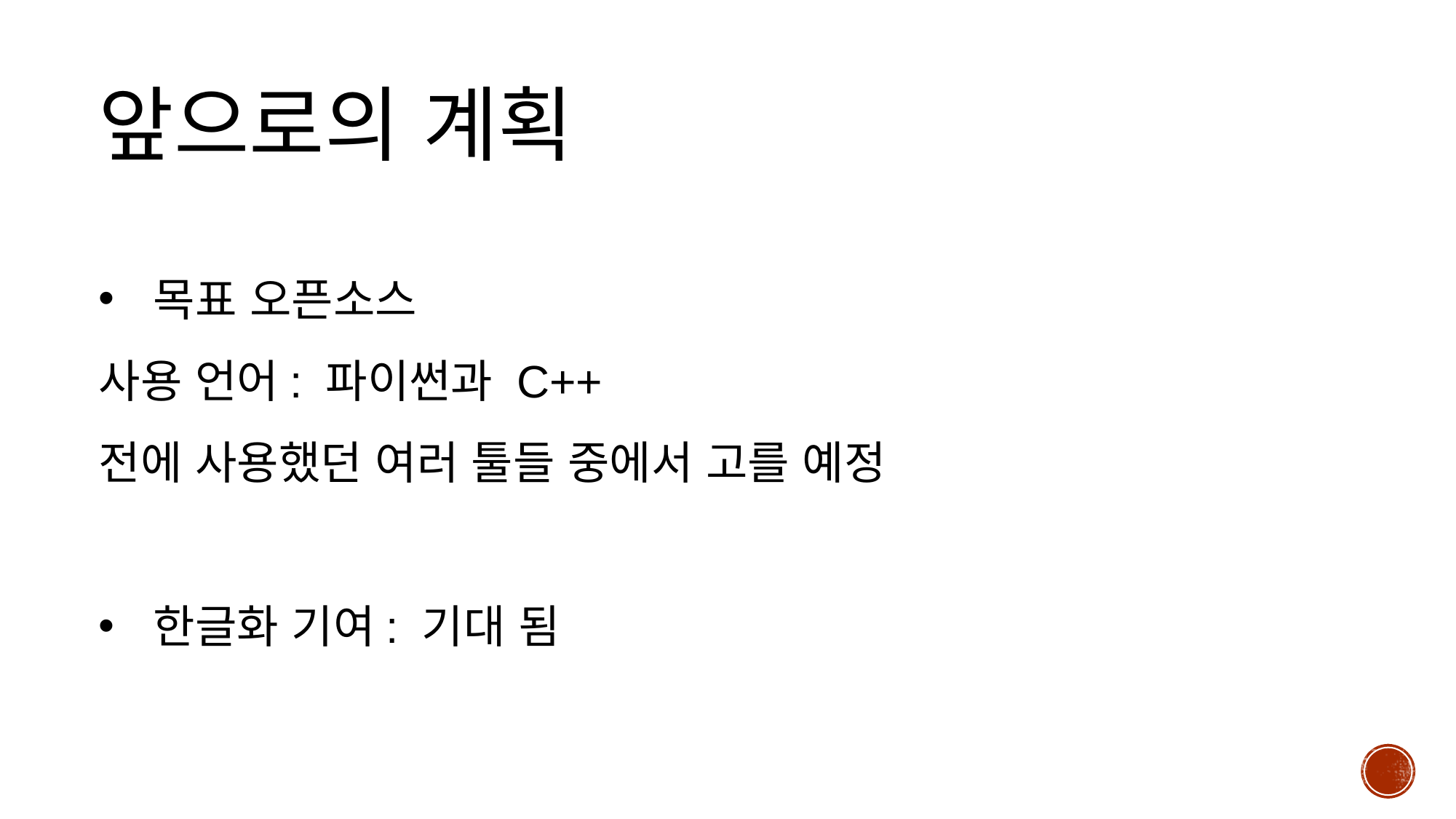

앞으로의 계획
목표 오픈소스
사용 언어: 파이썬과 c++
전에 사용했던 여러 툴들 중에서 고를 예정

한글화 기여: 기대 됨